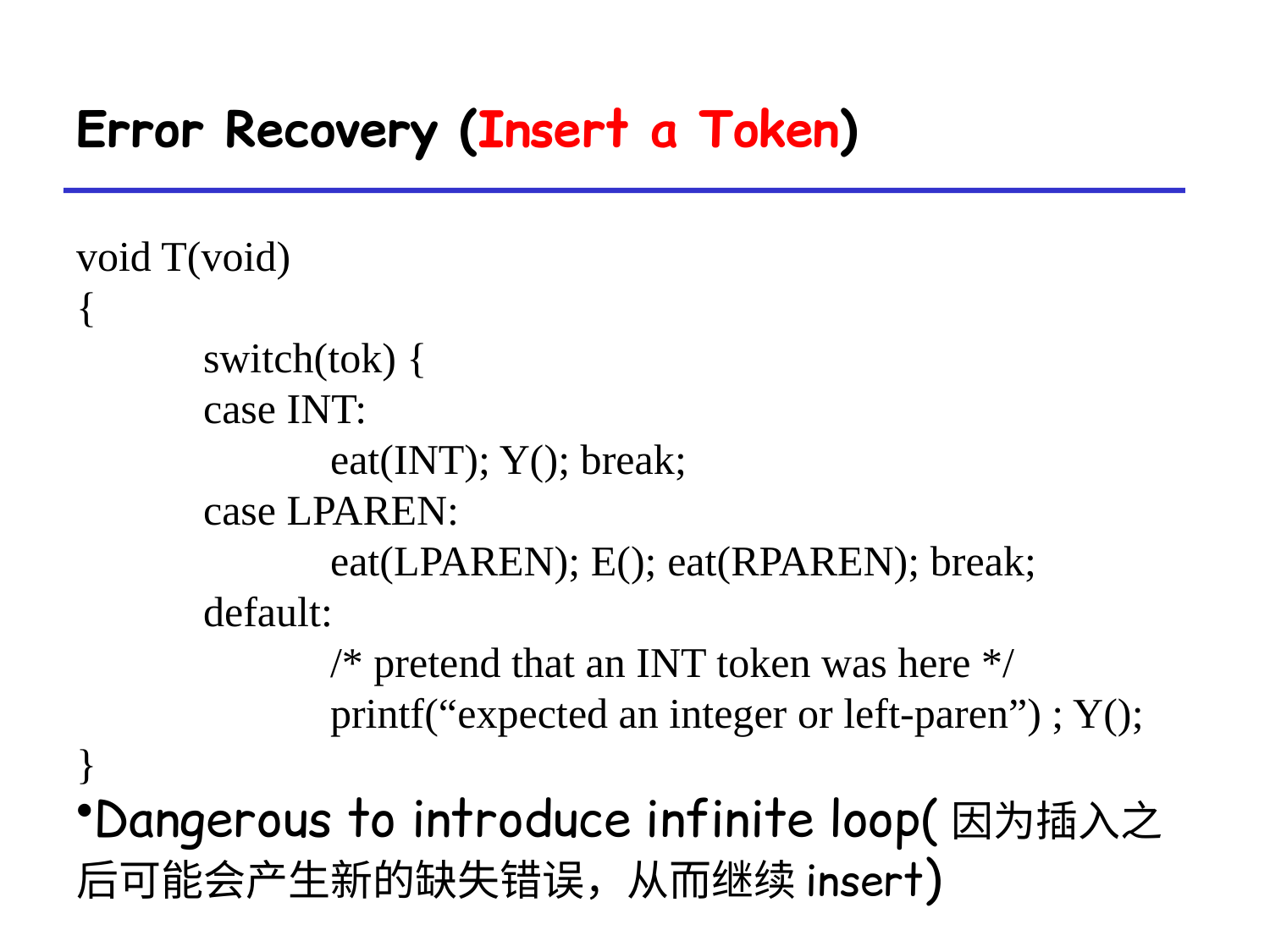

# Error Recovery (Insert a Token)
void T(void)
{
	switch(tok) {
	case INT:
		eat(INT); Y(); break;
	case LPAREN:
		eat(LPAREN); E(); eat(RPAREN); break;
	default:
		/* pretend that an INT token was here */
		printf(“expected an integer or left-paren”) ; Y();
}
Dangerous to introduce infinite loop(因为插入之后可能会产生新的缺失错误，从而继续insert)
35